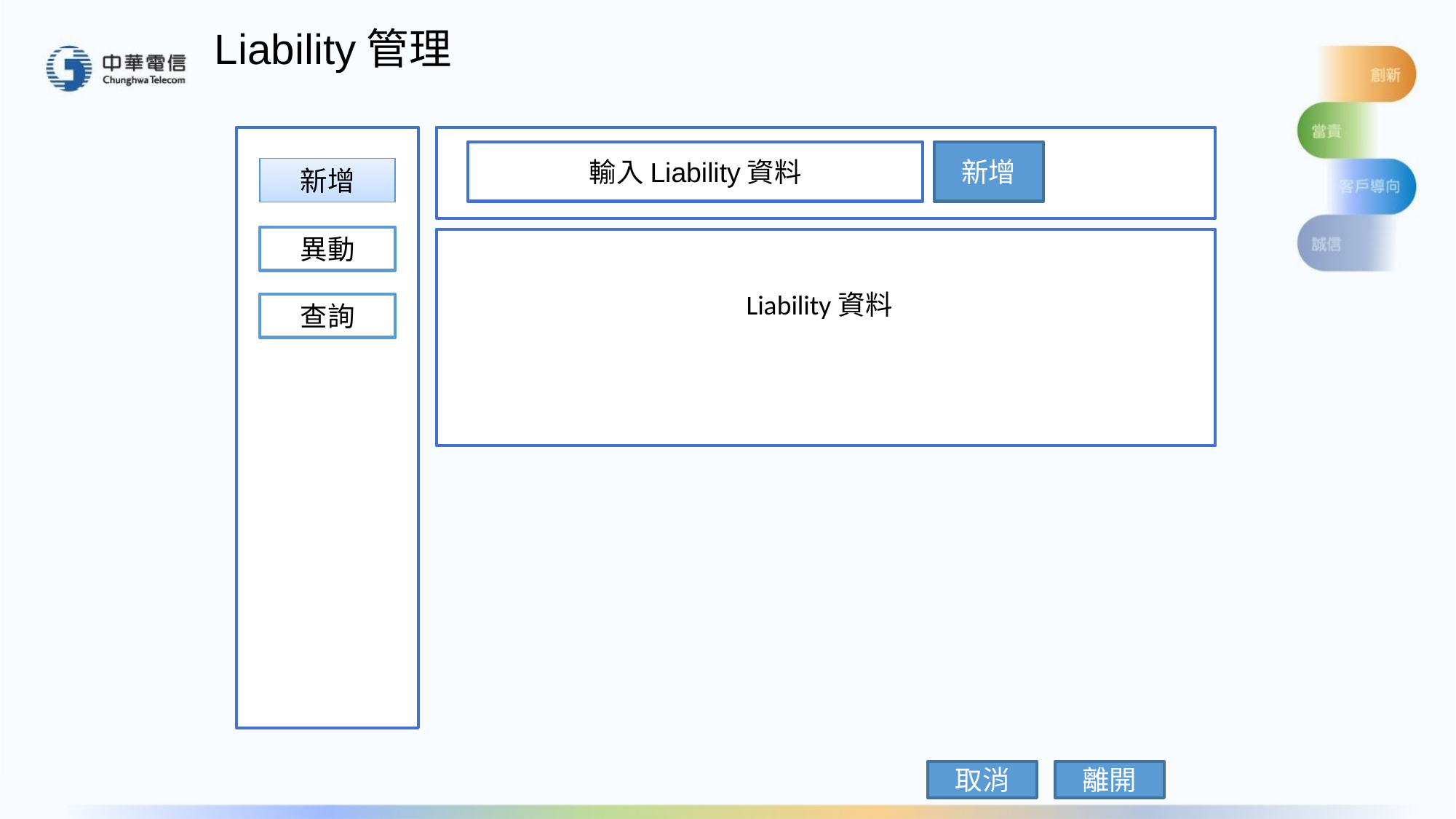

# Liability管理

輸入Liability資料
新增
新增
異動

Liability資料
查詢
取消
離開